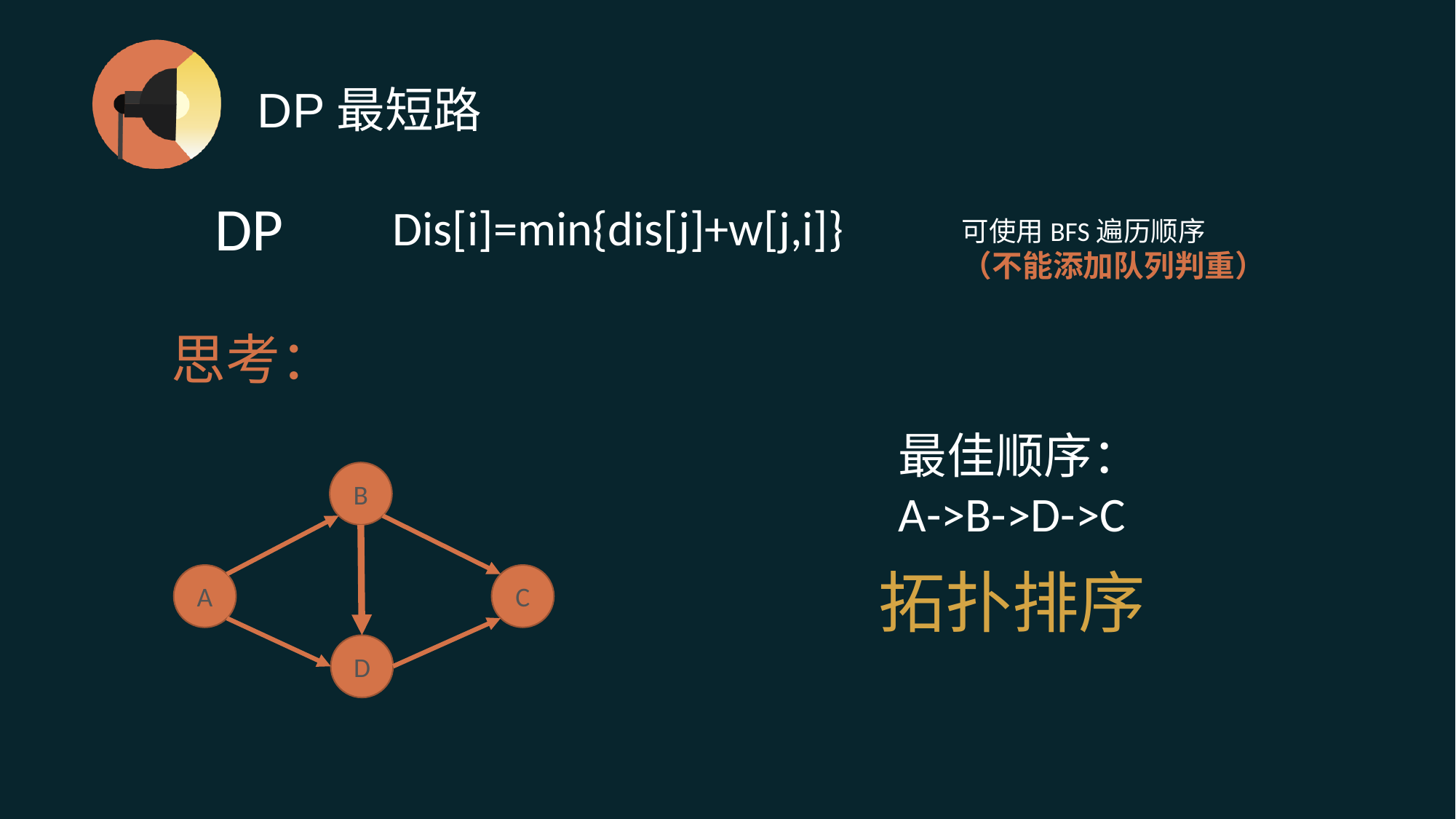

# DP最短路
DP
Dis[i]=min{dis[j]+w[j,i]}
可使用BFS遍历顺序
（不能添加队列判重）
思考：
最佳顺序：
A->B->D->C
B
拓扑排序
A
C
D